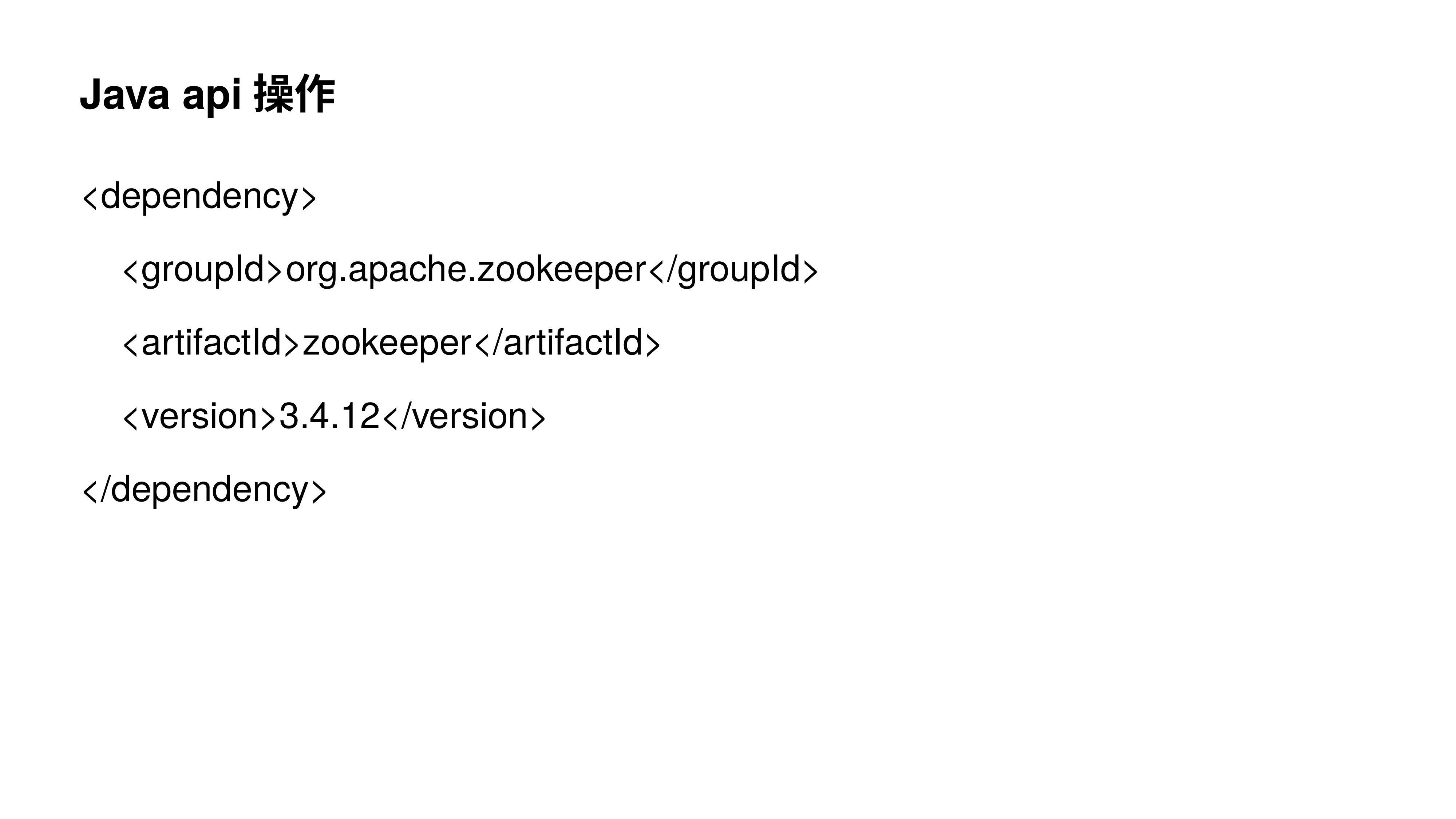

Java api操作
<dependency>
    <groupId>org.apache.zookeeper</groupId>
    <artifactId>zookeeper</artifactId>
    <version>3.4.12</version>
</dependency>